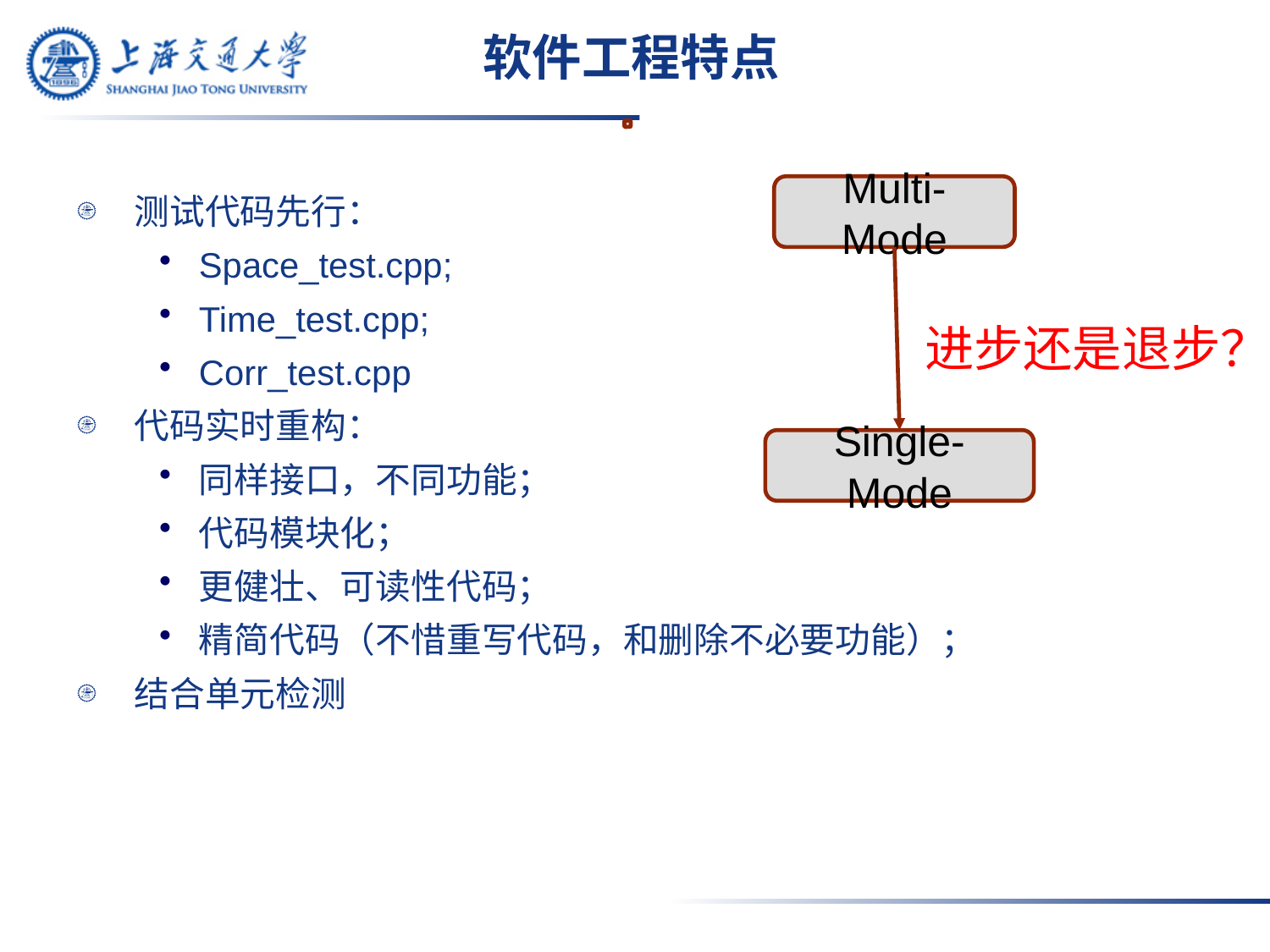

# 软件工程特点

Multi-Mode
测试代码先行：
Space_test.cpp;
Time_test.cpp;
Corr_test.cpp
代码实时重构：
同样接口，不同功能；
代码模块化；
更健壮、可读性代码；
精简代码（不惜重写代码，和删除不必要功能）；
结合单元检测
进步还是退步？
Single-Mode